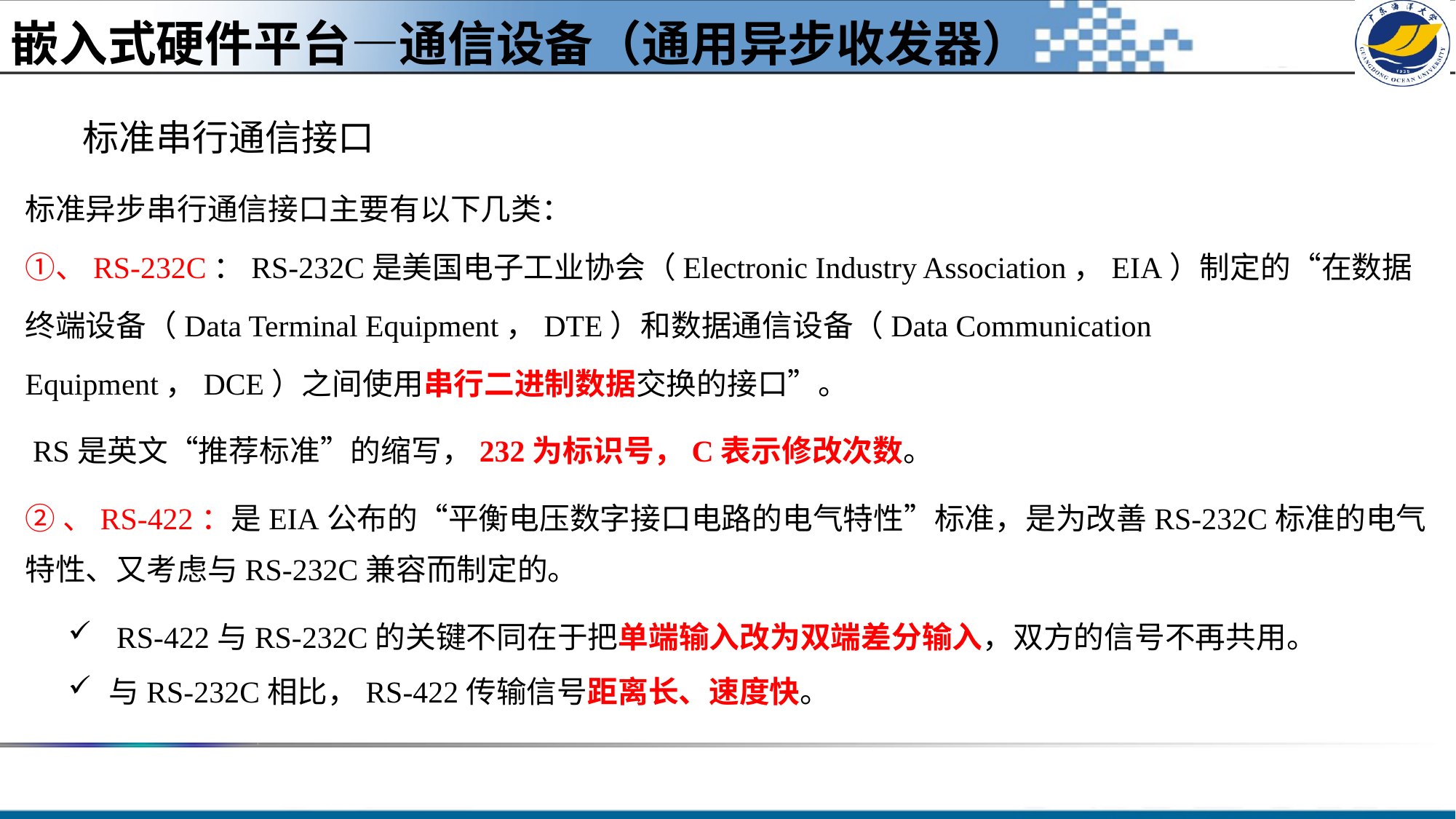

嵌入式硬件平台—通信设备（通用异步收发器）
#
      标准串行通信接口
标准异步串行通信接口主要有以下几类：
①、RS-232C：RS-232C是美国电子工业协会（Electronic Industry Association，EIA）制定的“在数据终端设备（Data Terminal Equipment，DTE）和数据通信设备（Data Communication Equipment，DCE）之间使用串行二进制数据交换的接口”。
 RS是英文“推荐标准”的缩写，232为标识号，C表示修改次数。
②、RS-422：是EIA公布的“平衡电压数字接口电路的电气特性”标准，是为改善RS-232C标准的电气特性、又考虑与RS-232C兼容而制定的。
 RS-422与RS-232C的关键不同在于把单端输入改为双端差分输入，双方的信号不再共用。
与RS-232C相比，RS-422传输信号距离长、速度快。

96